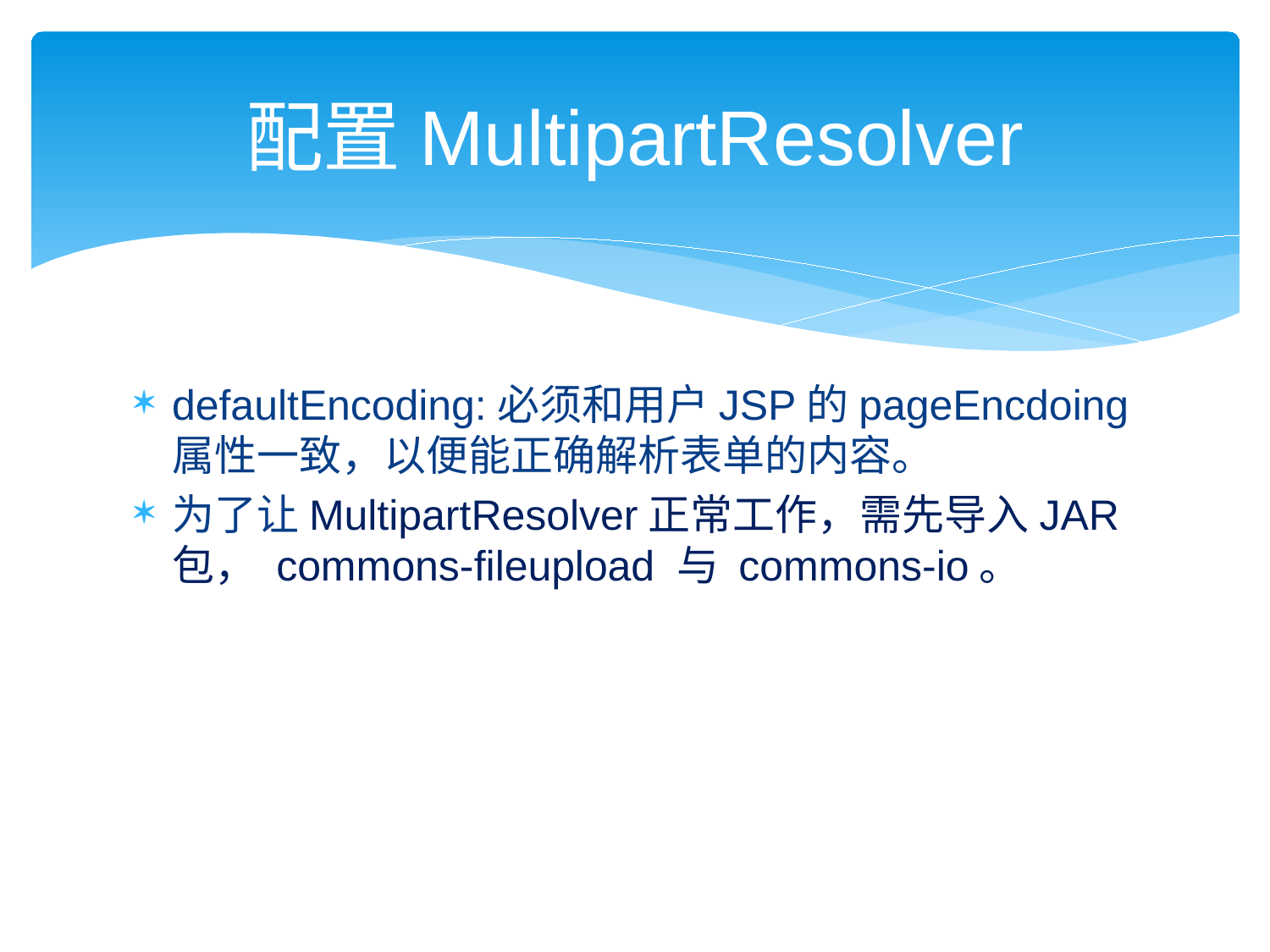

# 配置MultipartResolver
defaultEncoding:必须和用户JSP的pageEncdoing属性一致，以便能正确解析表单的内容。
为了让MultipartResolver正常工作，需先导入JAR包， commons-fileupload 与 commons-io。